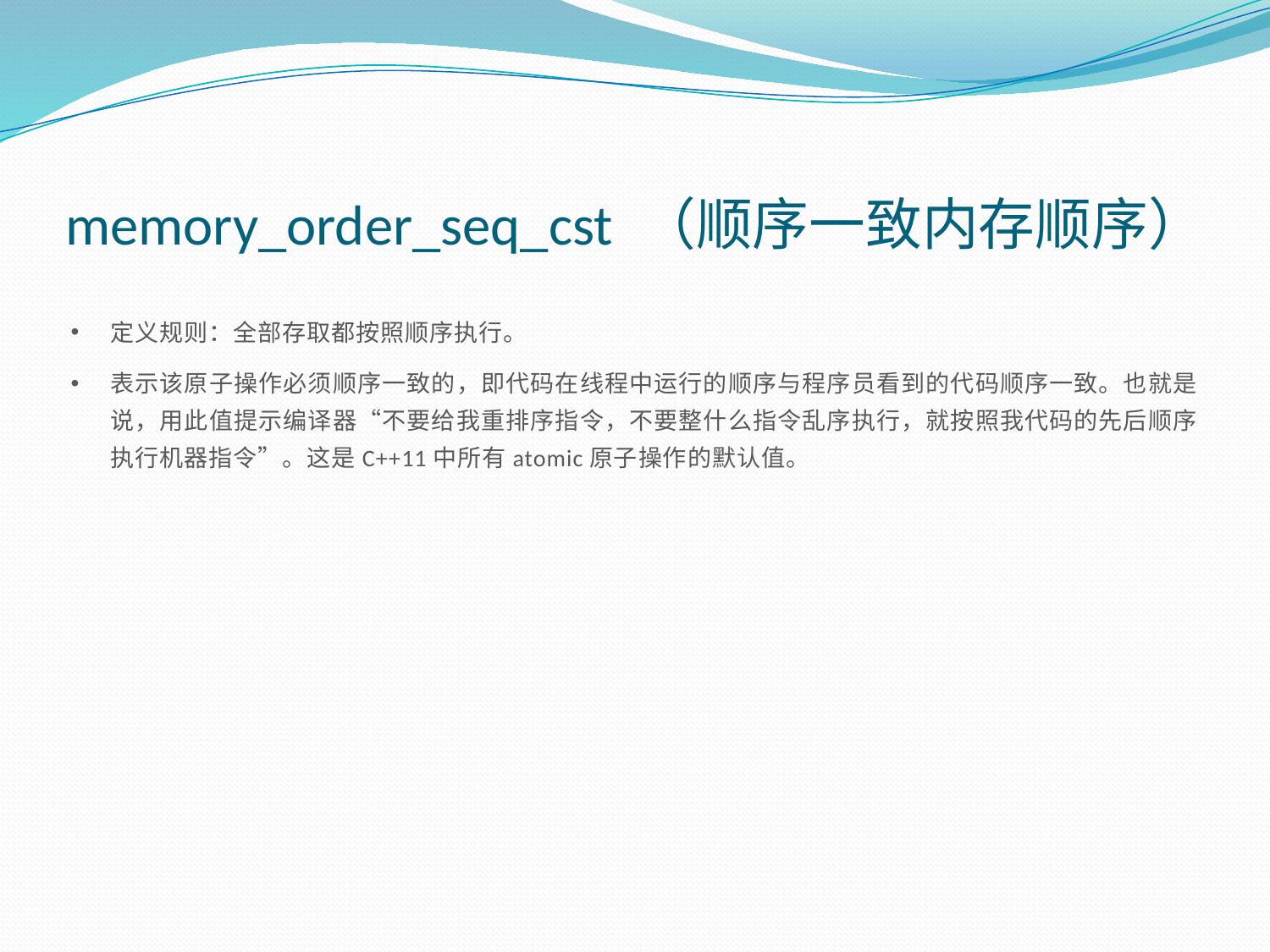

memory_order_seq_cst （顺序一致内存顺序）

定义规则：全部存取都按照顺序执行。
表示该原子操作必须顺序一致的，即代码在线程中运行的顺序与程序员看到的代码顺序一致。也就是说，用此值提示编译器“不要给我重排序指令，不要整什么指令乱序执行，就按照我代码的先后顺序执行机器指令”。这是C++11中所有atomic原子操作的默认值。